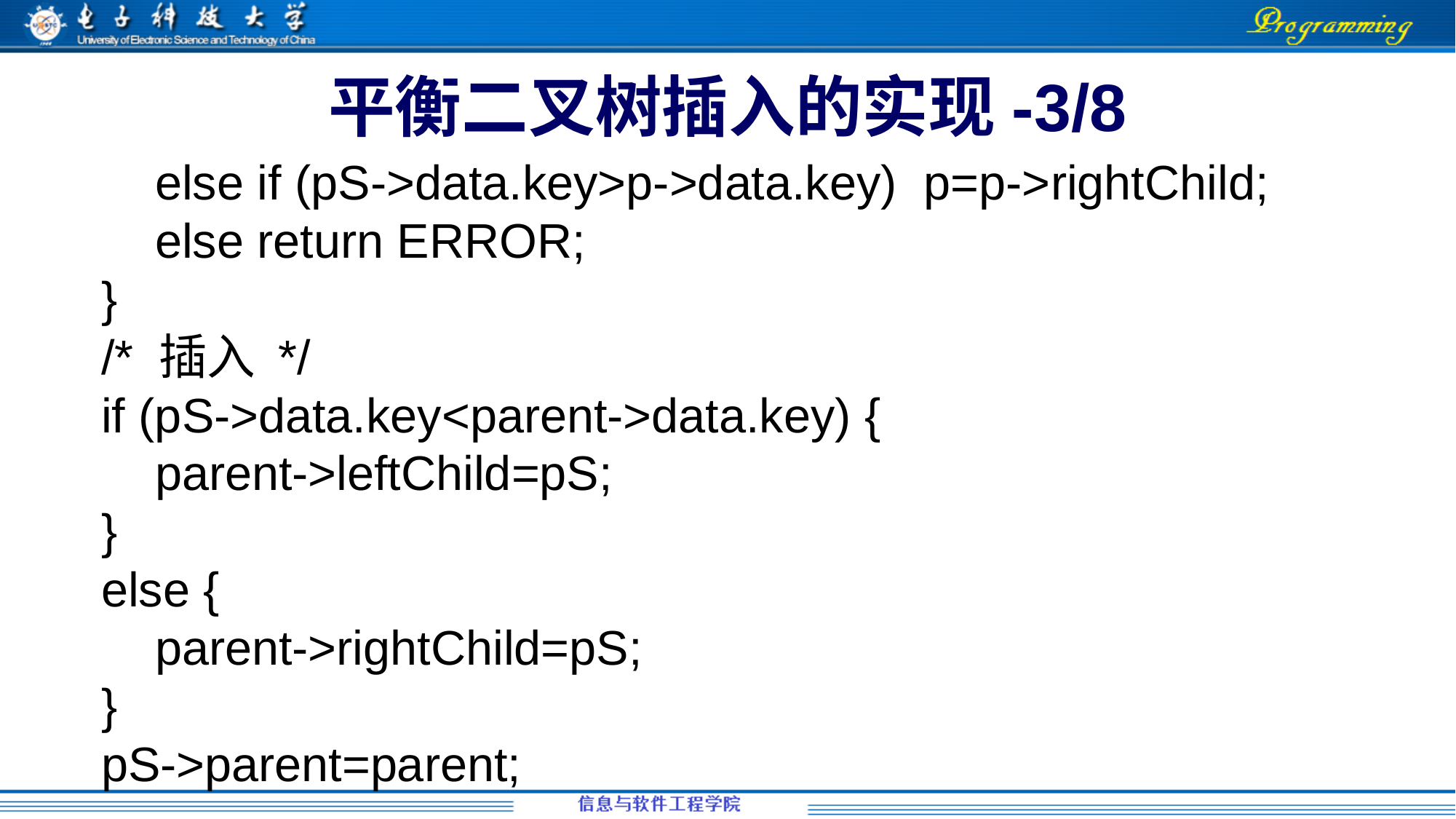

# 平衡二叉树插入的实现-3/8
        else if (pS->data.key>p->data.key)  p=p->rightChild;
        else return ERROR;
    }
    /* 插入 */
    if (pS->data.key<parent->data.key) {
        parent->leftChild=pS;
    }
    else {
        parent->rightChild=pS;
    }
    pS->parent=parent;